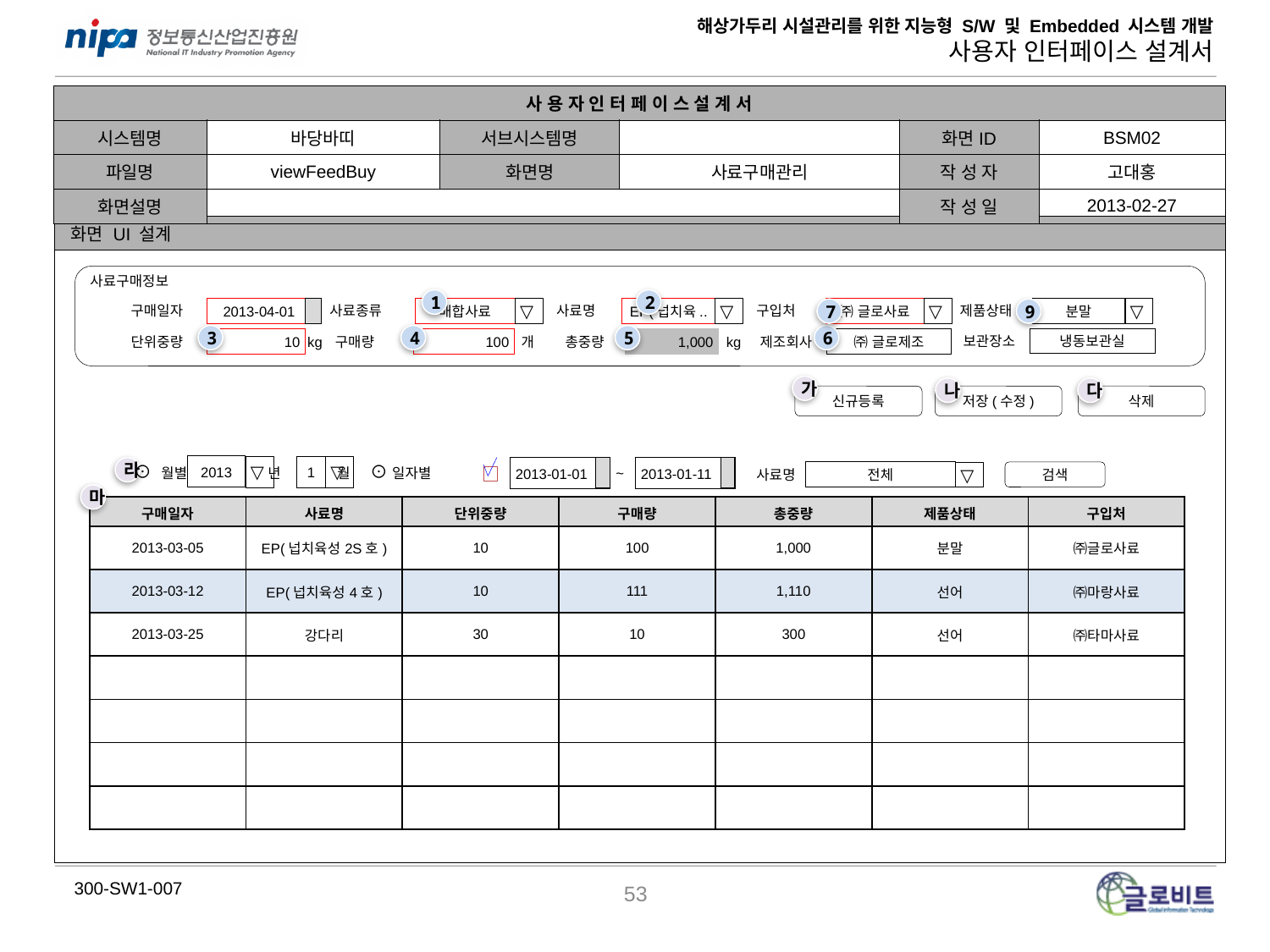

| 사 용 자 인 터 페 이 스 설 계 서 |  |  |  |  |  |
| --- | --- | --- | --- | --- | --- |
| 시스템명 | 바당바띠 | 서브시스템명 |  | 화면ID | BSM02 |
| 파일명 | viewFeedBuy | 화면명 | 사료구매관리 | 작 성 자 | 고대홍 |
| 화면설명 |  |  |  | 작 성 일 | 2013-02-27 |
| 화면 UI 설계 |
| --- |
|  |
사료구매정보

1
2
구매일자
사료종류
사료명
구입처
제품상태

분말
2013-04-01
배합사료
▽
EP(넙치육..
▽
㈜ 글로사료
▽
▽
7
9
3
4
5
6
보관장소
단위중량
kg
구매량
개
총중량
kg
제조회사
냉동보관실
㈜ 글로제조
10
100
1,000
가
나
다
신규등록
저장(수정)
삭제
▽
▽
⊙ 월별                    년              월     ⊙ 일자별
2013
1
라
~

2013-01-01

2013-01-11

사료명
전체
▽
검색
마
| 구매일자 | 사료명 | 단위중량 | 구매량 | 총중량 | 제품상태 | 구입처 |
| --- | --- | --- | --- | --- | --- | --- |
| 2013-03-05 | EP(넙치육성2S호) | 10 | 100 | 1,000 | 분말 | ㈜글로사료 |
| 2013-03-12 | EP(넙치육성4호) | 10 | 111 | 1,110 | 선어 | ㈜마랑사료 |
| 2013-03-25 | 강다리 | 30 | 10 | 300 | 선어 | ㈜타마사료 |
|  |  |  |  |  |  |  |
|  |  |  |  |  |  |  |
|  |  |  |  |  |  |  |
|  |  |  |  |  |  |  |